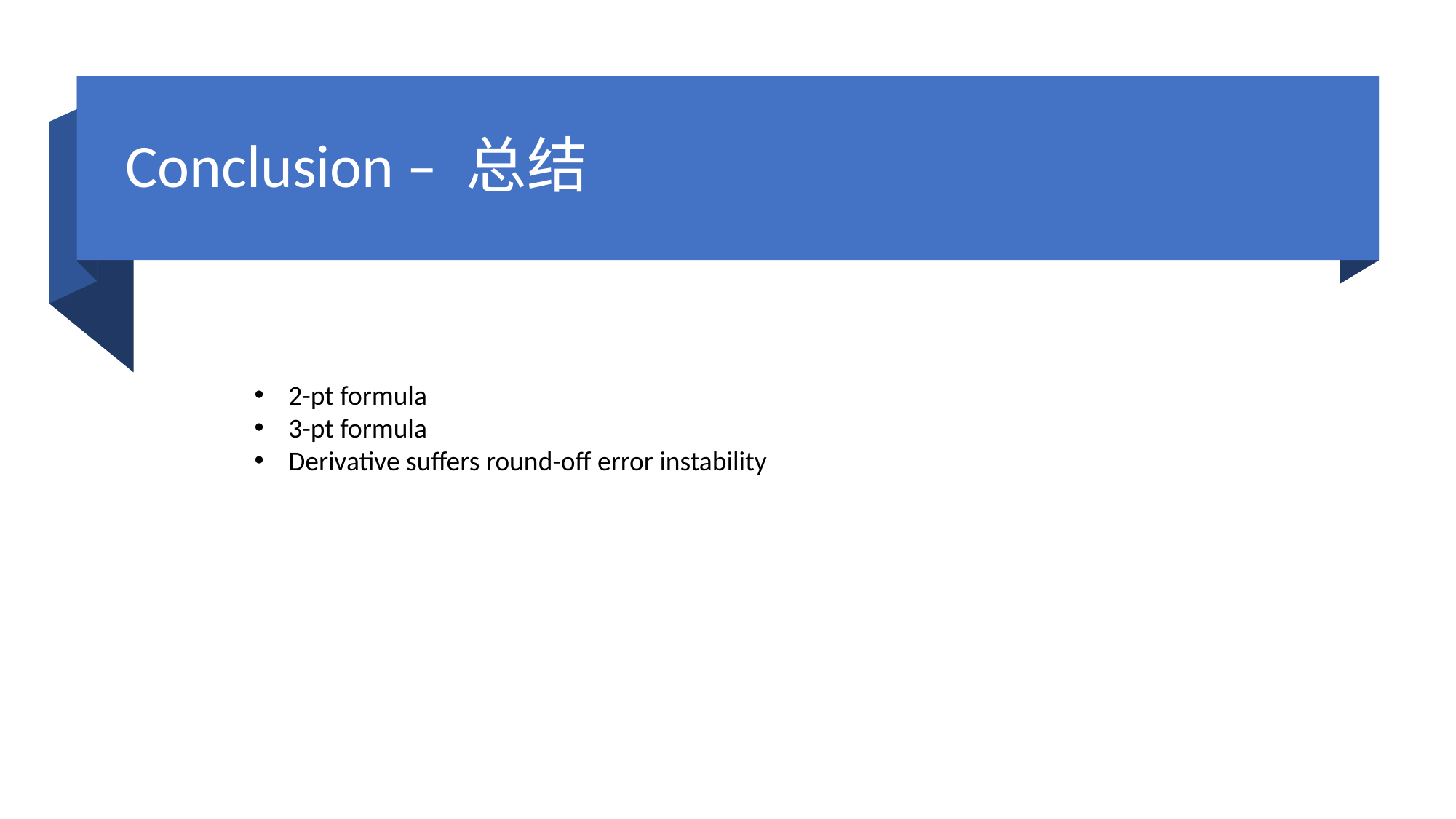

# Conclusion – 总结

2-pt formula
3-pt formula
Derivative suffers round-off error instability